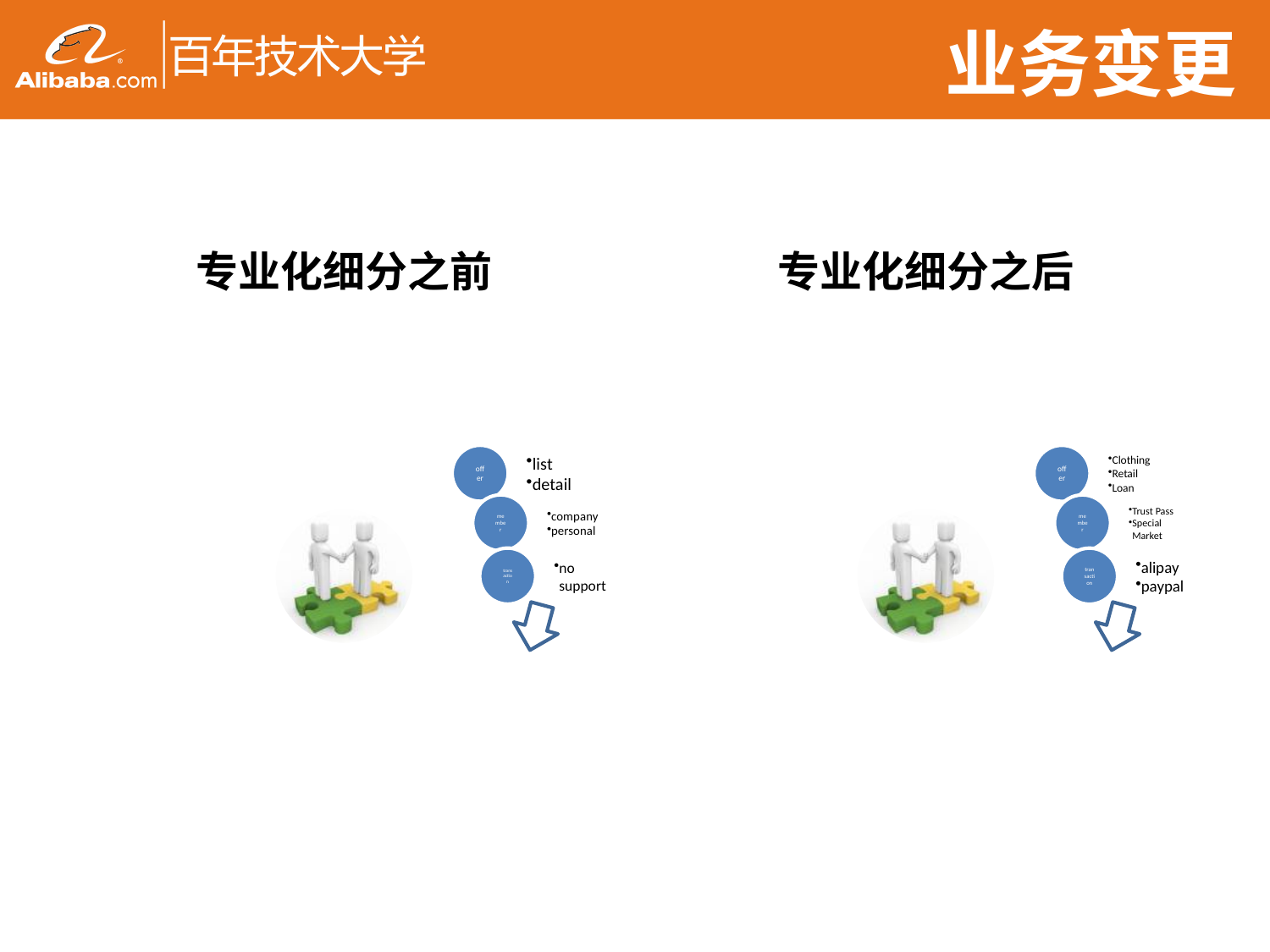

业务变更
专业化细分之前
专业化细分之后
offer
list
detail
member
company
personal
transaction
no support
offer
Clothing
Retail
member
Trust Pass
Special Market
transaction
alipay
paypal
Loan